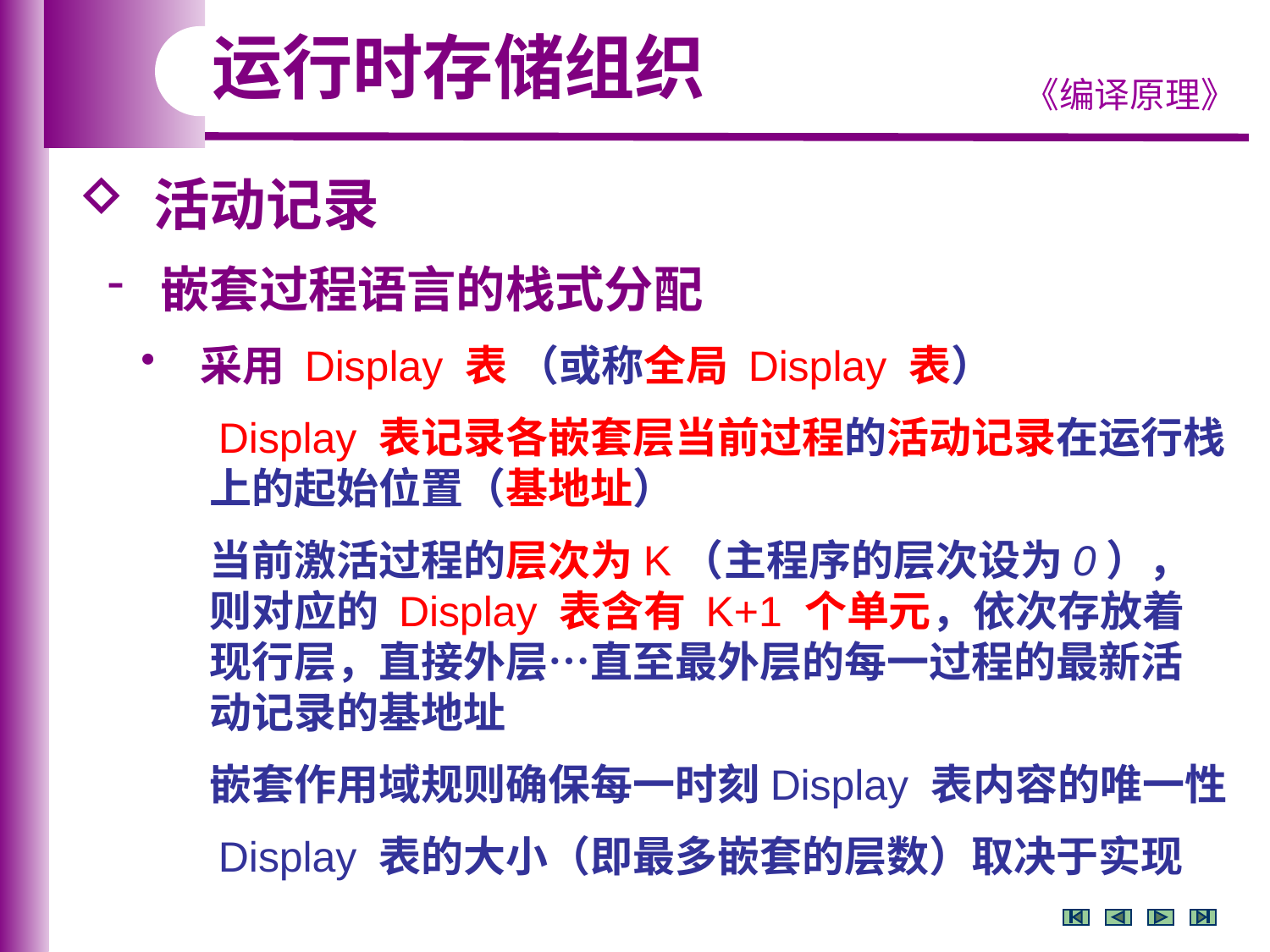

运行时存储组织
 活动记录
 嵌套过程语言的栈式分配

  采用 Display 表 （或称全局 Display 表）

    Display 表记录各嵌套层当前过程的活动记录在运行栈
   上的起始位置（基地址）

   当前激活过程的层次为K（主程序的层次设为0），
   则对应的 Display 表含有 K+1 个单元，依次存放着
   现行层，直接外层…直至最外层的每一过程的最新活
   动记录的基地址

   嵌套作用域规则确保每一时刻Display 表内容的唯一性

    Display 表的大小（即最多嵌套的层数）取决于实现